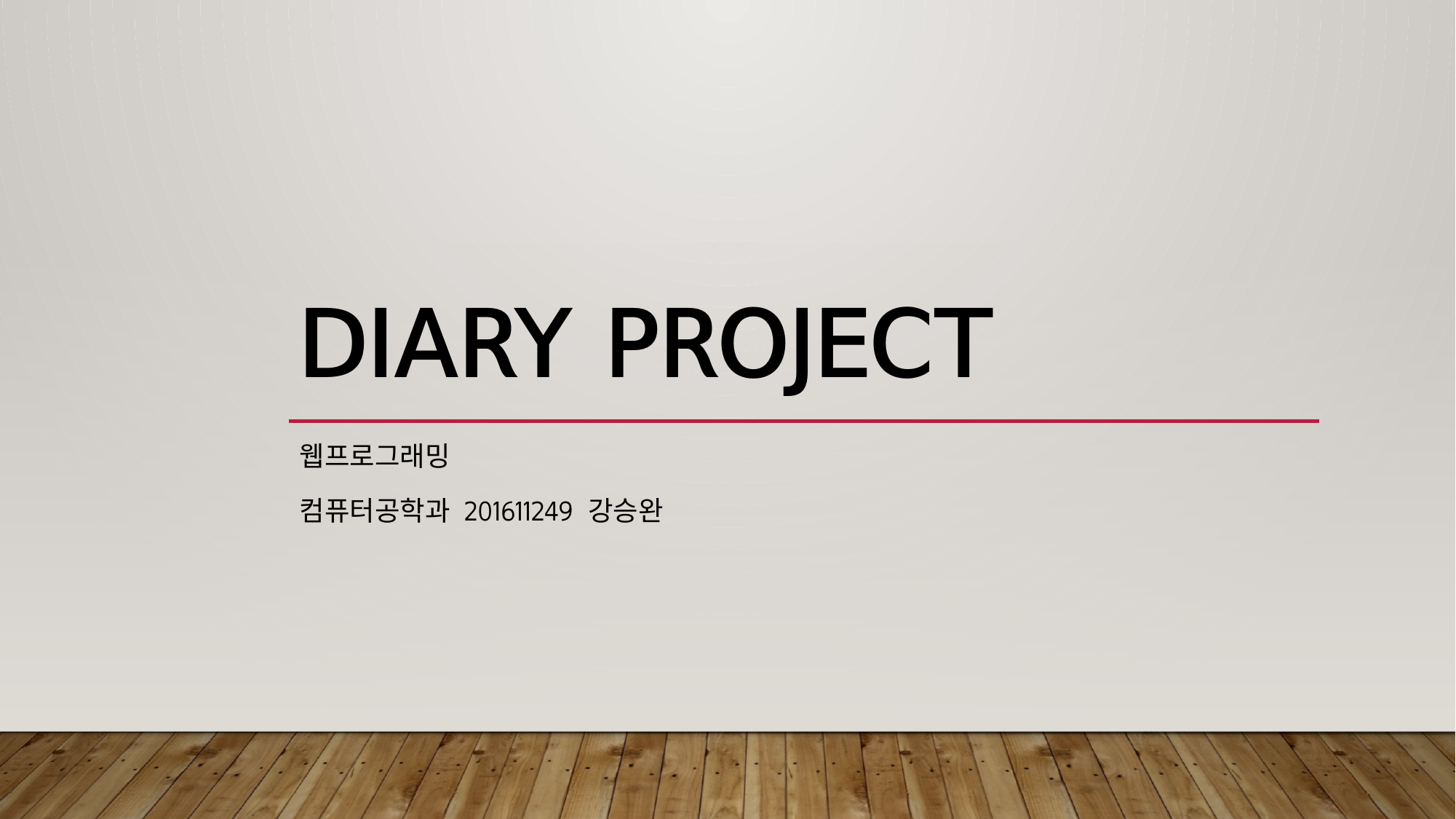

# Diary Project
웹프로그래밍
컴퓨터공학과 201611249 강승완